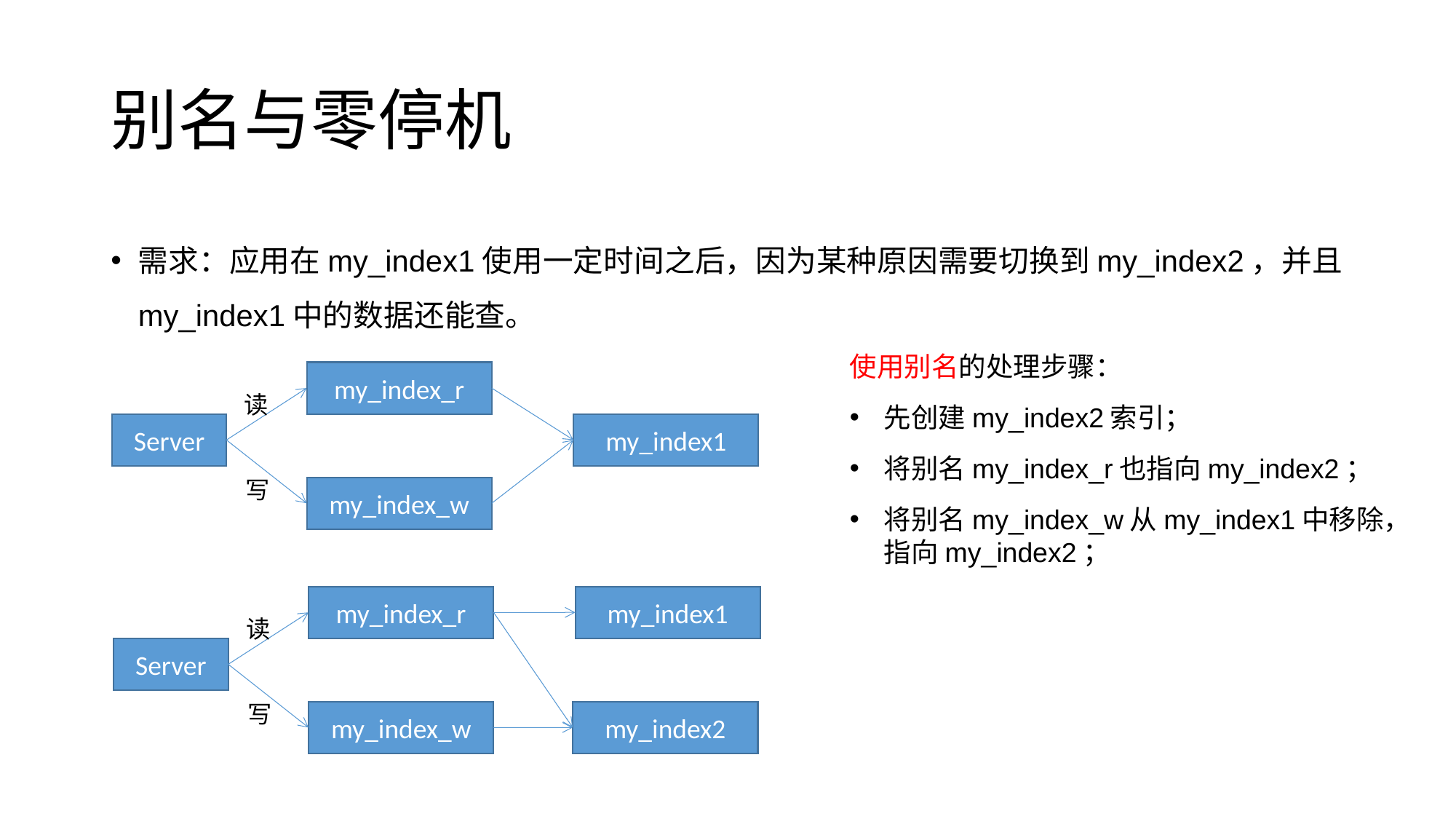

# 别名与零停机
需求：应用在my_index1使用一定时间之后，因为某种原因需要切换到my_index2，并且my_index1中的数据还能查。
使用别名的处理步骤：
先创建my_index2索引；
将别名my_index_r也指向my_index2；
将别名my_index_w从my_index1中移除，指向my_index2；
my_index_r
读
Server
my_index1
写
my_index_w
my_index_r
my_index1
读
Server
写
my_index_w
my_index2